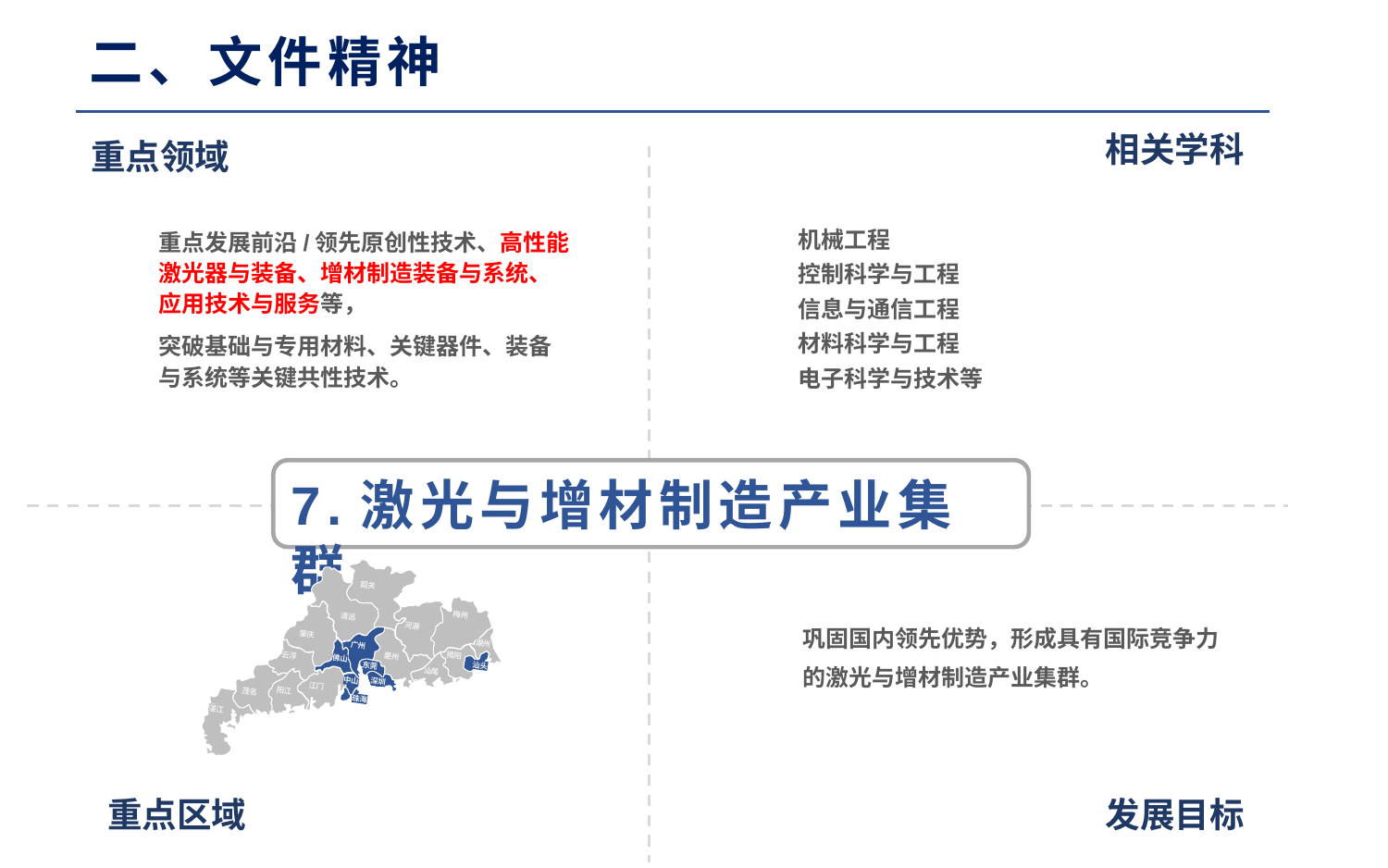

二、文件精神
相关学科
重点领域
机械工程
控制科学与工程
信息与通信工程
材料科学与工程
电子科学与技术等
重点发展前沿/领先原创性技术、高性能激光器与装备、增材制造装备与系统、应用技术与服务等，
突破基础与专用材料、关键器件、装备与系统等关键共性技术。
7.激光与增材制造产业集群

韶关

梅州

清远
河源
潮州

肇庆
揭阳
广州

汕头
惠州

汕尾
佛山
东莞
云浮

深圳

中山

江门
珠海
阳江
茂名

湛江
巩固国内领先优势，形成具有国际竞争力的激光与增材制造产业集群。
重点区域
发展目标